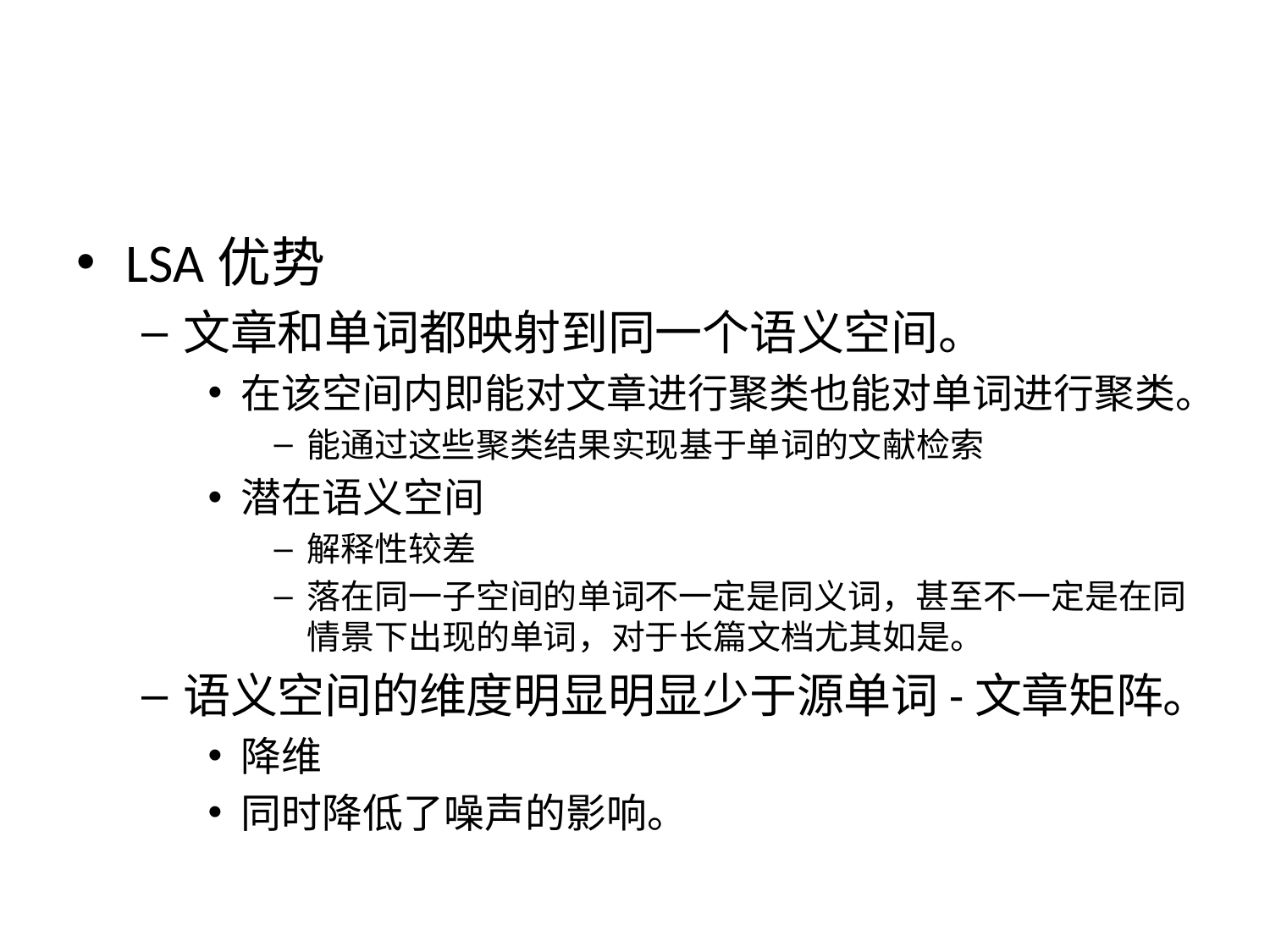

#
LSA优势
文章和单词都映射到同一个语义空间。
在该空间内即能对文章进行聚类也能对单词进行聚类。
能通过这些聚类结果实现基于单词的文献检索
潜在语义空间
解释性较差
落在同一子空间的单词不一定是同义词，甚至不一定是在同情景下出现的单词，对于长篇文档尤其如是。
语义空间的维度明显明显少于源单词-文章矩阵。
降维
同时降低了噪声的影响。